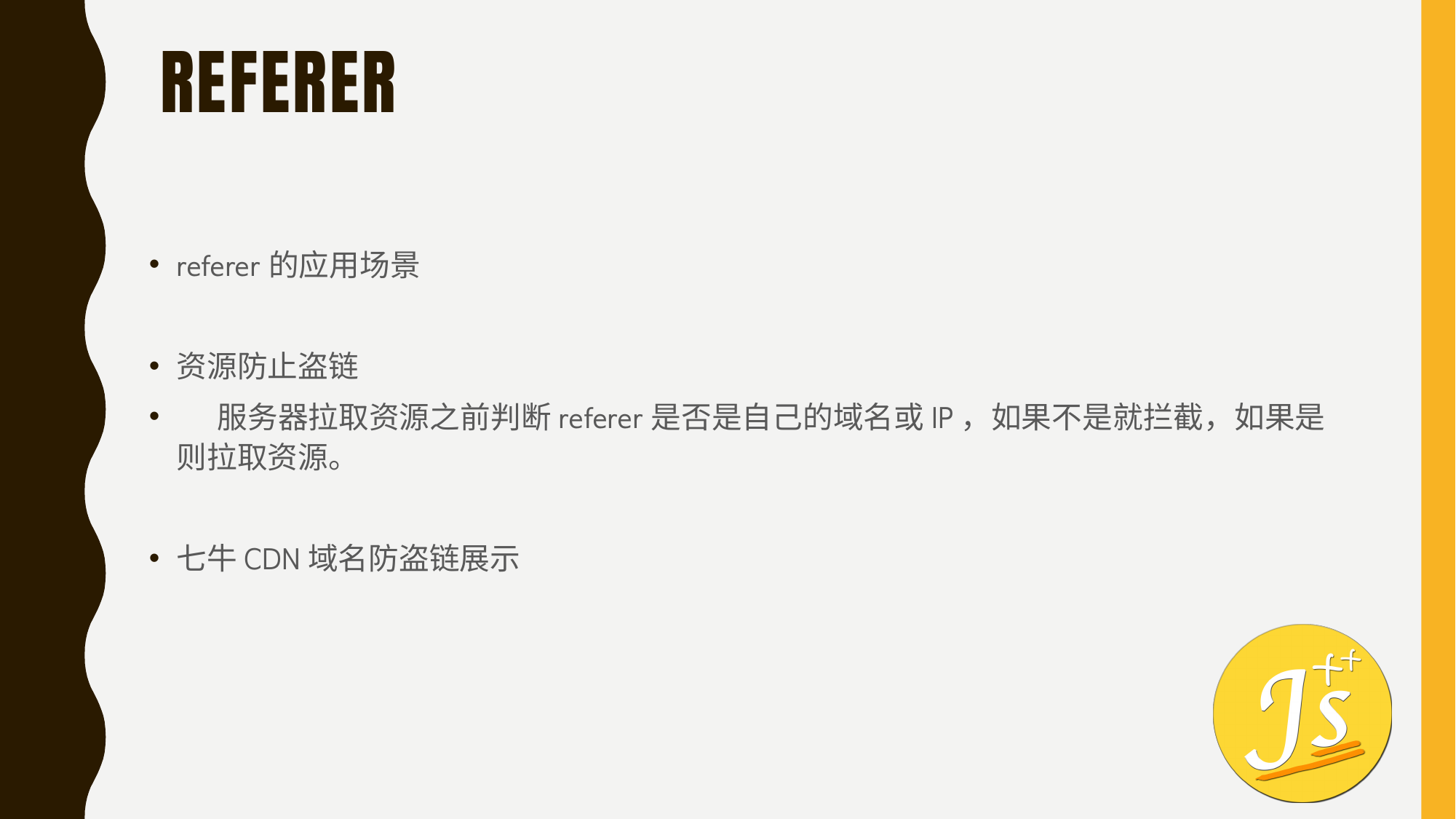

# referer
referer的应用场景

资源防止盗链
     服务器拉取资源之前判断referer是否是自己的域名或IP，如果不是就拦截，如果是则拉取资源。

七牛CDN域名防盗链展示